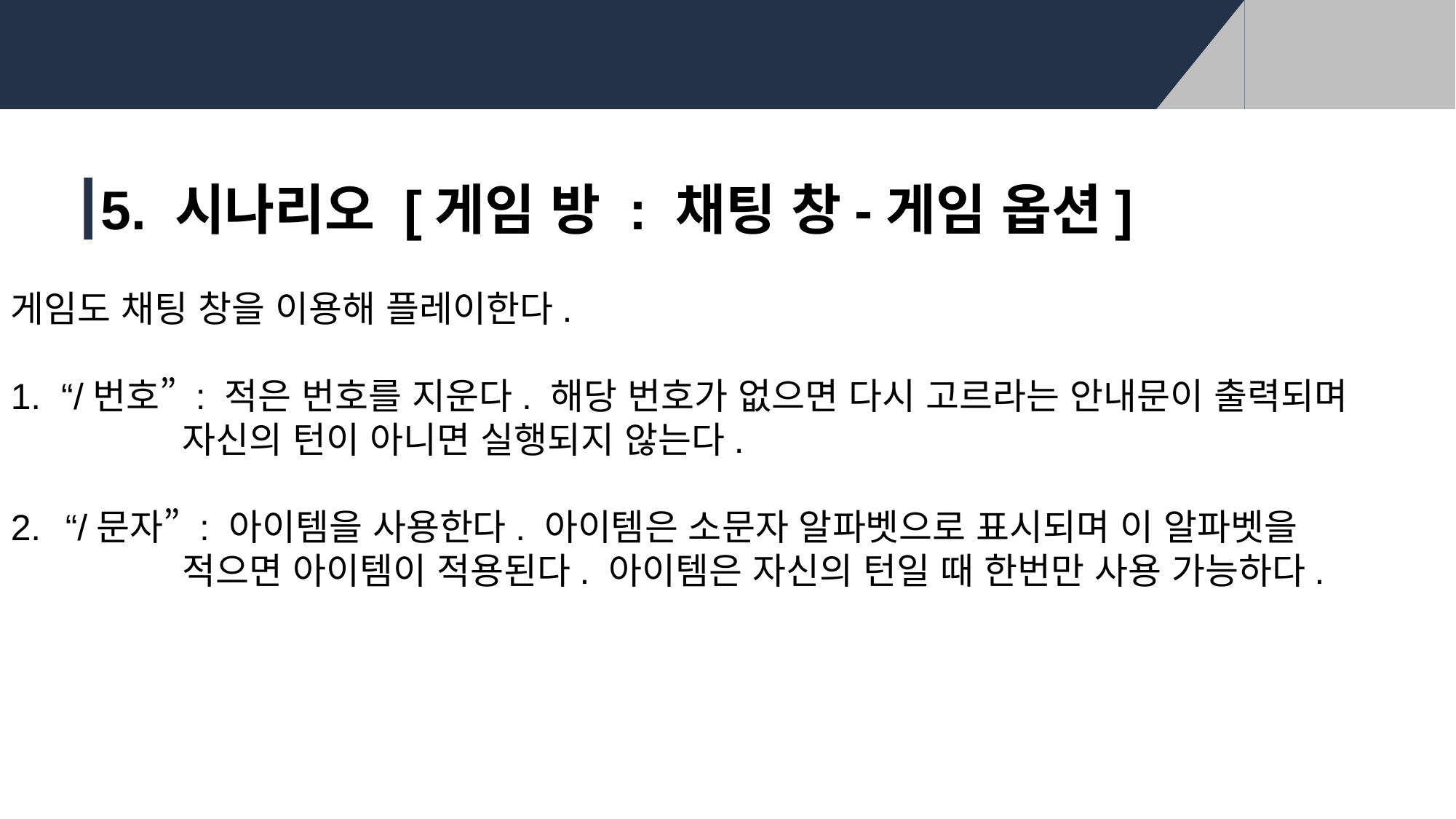

5. 시나리오 [게임 방 : 채팅 창-게임 옵션]

게임도 채팅 창을 이용해 플레이한다.

1.  “/번호” : 적은 번호를 지운다. 해당 번호가 없으면 다시 고르라는 안내문이 출력되며
                자신의 턴이 아니면 실행되지 않는다.

“/문자” : 아이템을 사용한다. 아이템은 소문자 알파벳으로 표시되며 이 알파벳을
                적으면 아이템이 적용된다. 아이템은 자신의 턴일 때 한번만 사용 가능하다.